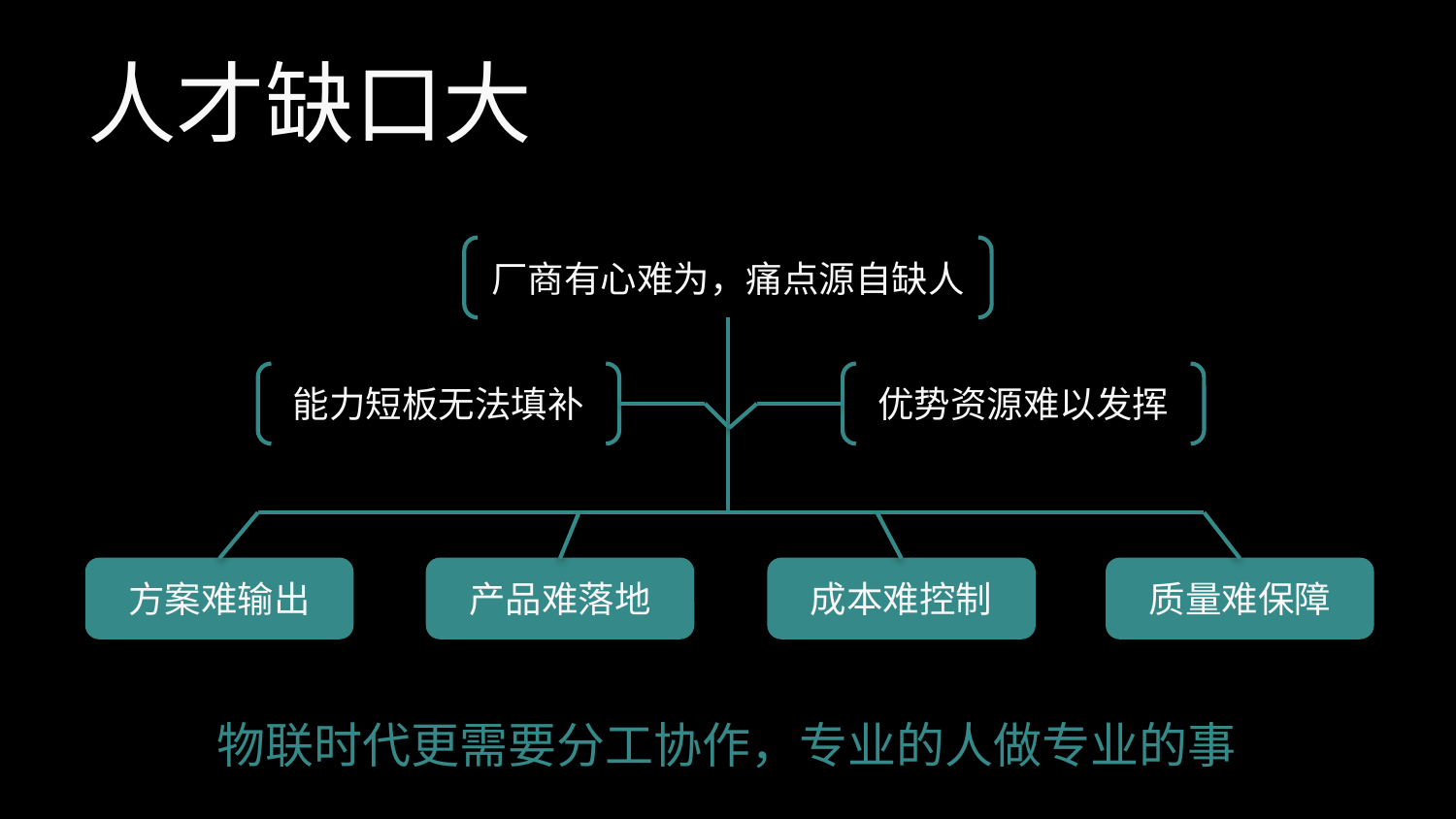

# 人才缺口大
厂商有心难为，痛点源自缺人
能力短板无法填补
优势资源难以发挥
方案难输出
产品难落地
成本难控制
质量难保障
物联时代更需要分工协作，专业的人做专业的事